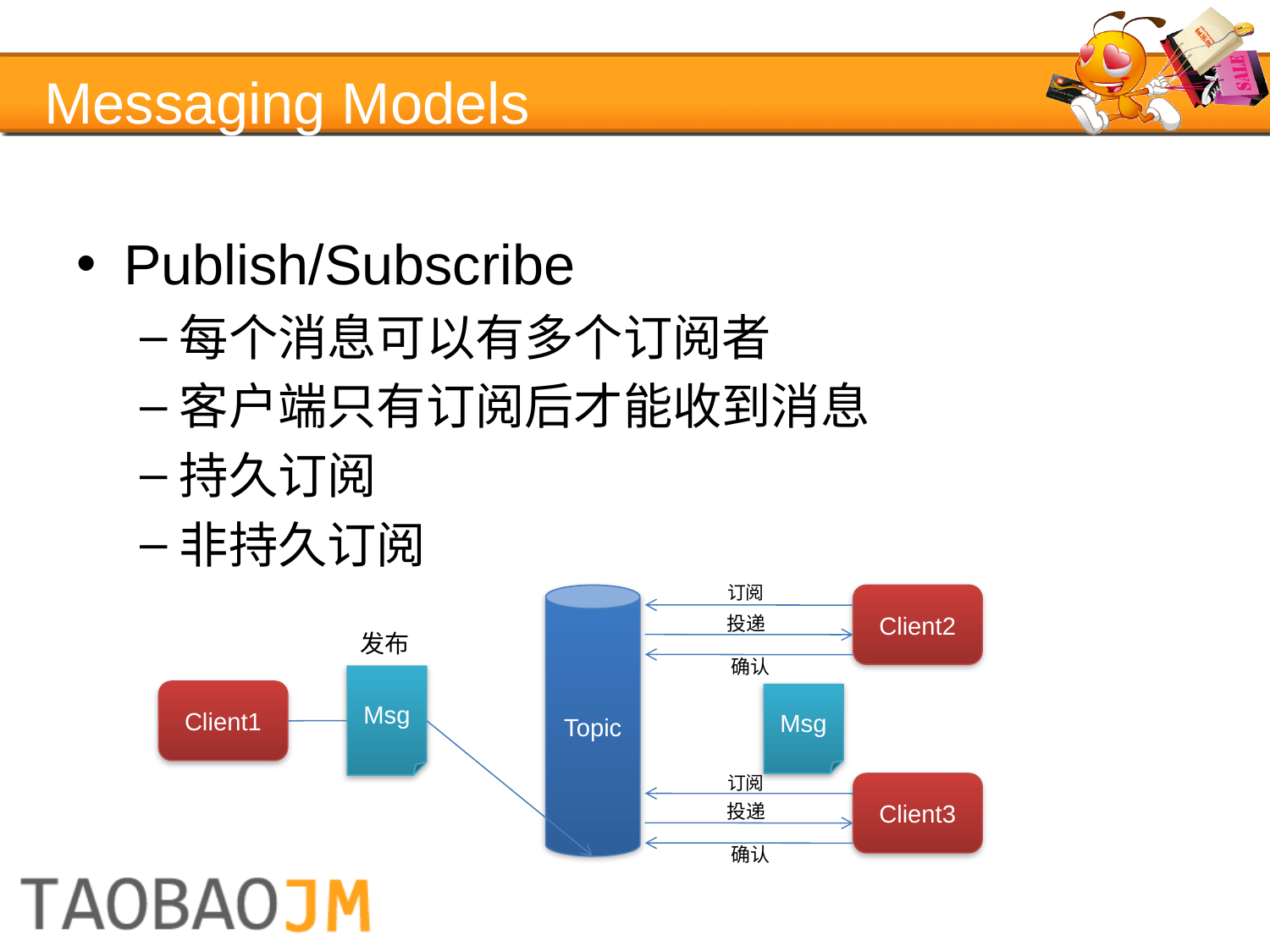

# Messaging Models
Publish/Subscribe
每个消息可以有多个订阅者
客户端只有订阅后才能收到消息
持久订阅
非持久订阅

订阅
Topic
Client2
投递
发布
确认
Msg
Client1
Msg
订阅
Client3
投递
确认